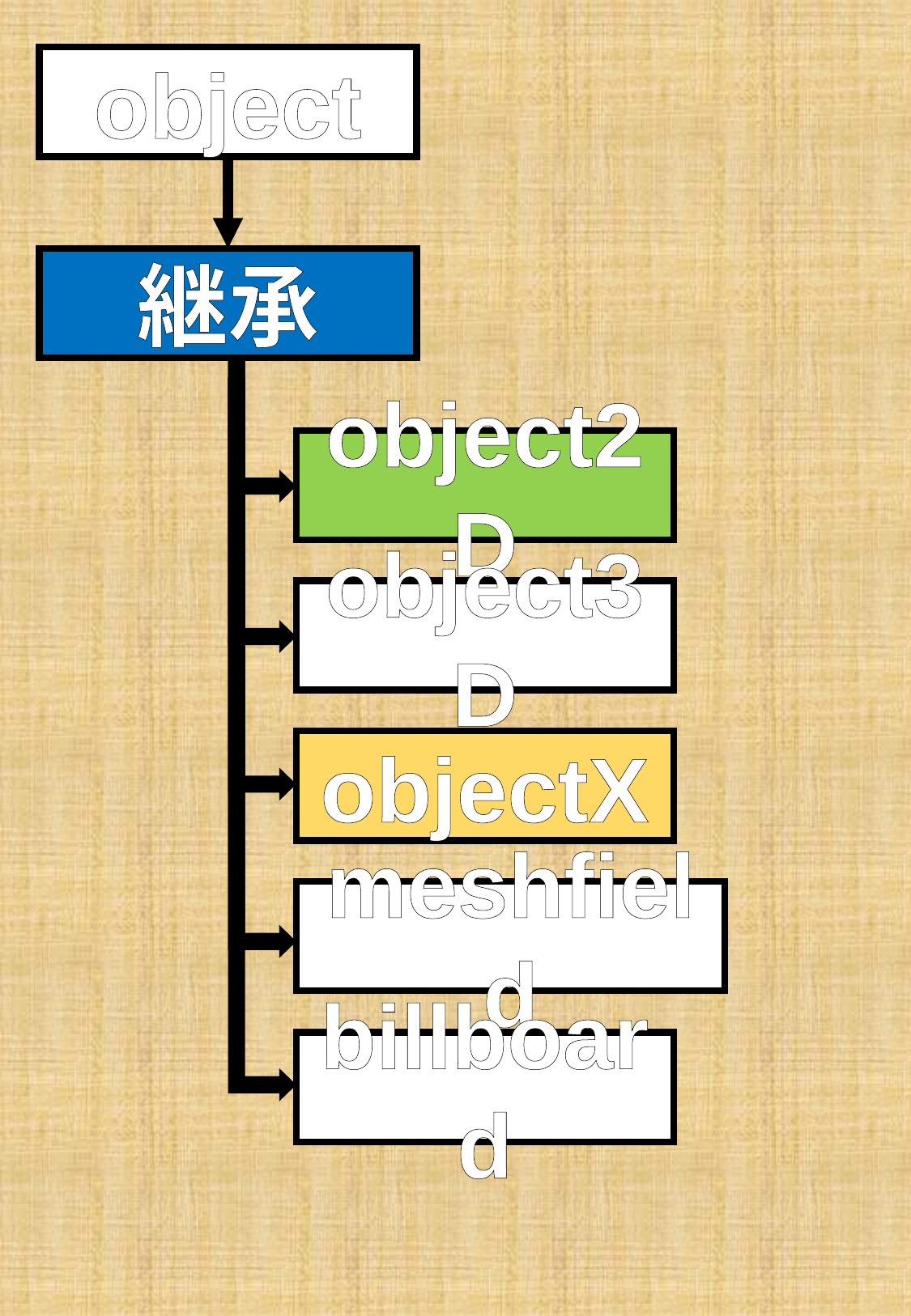

object
継承

object2D

object3D

objectX
meshfield
billboard